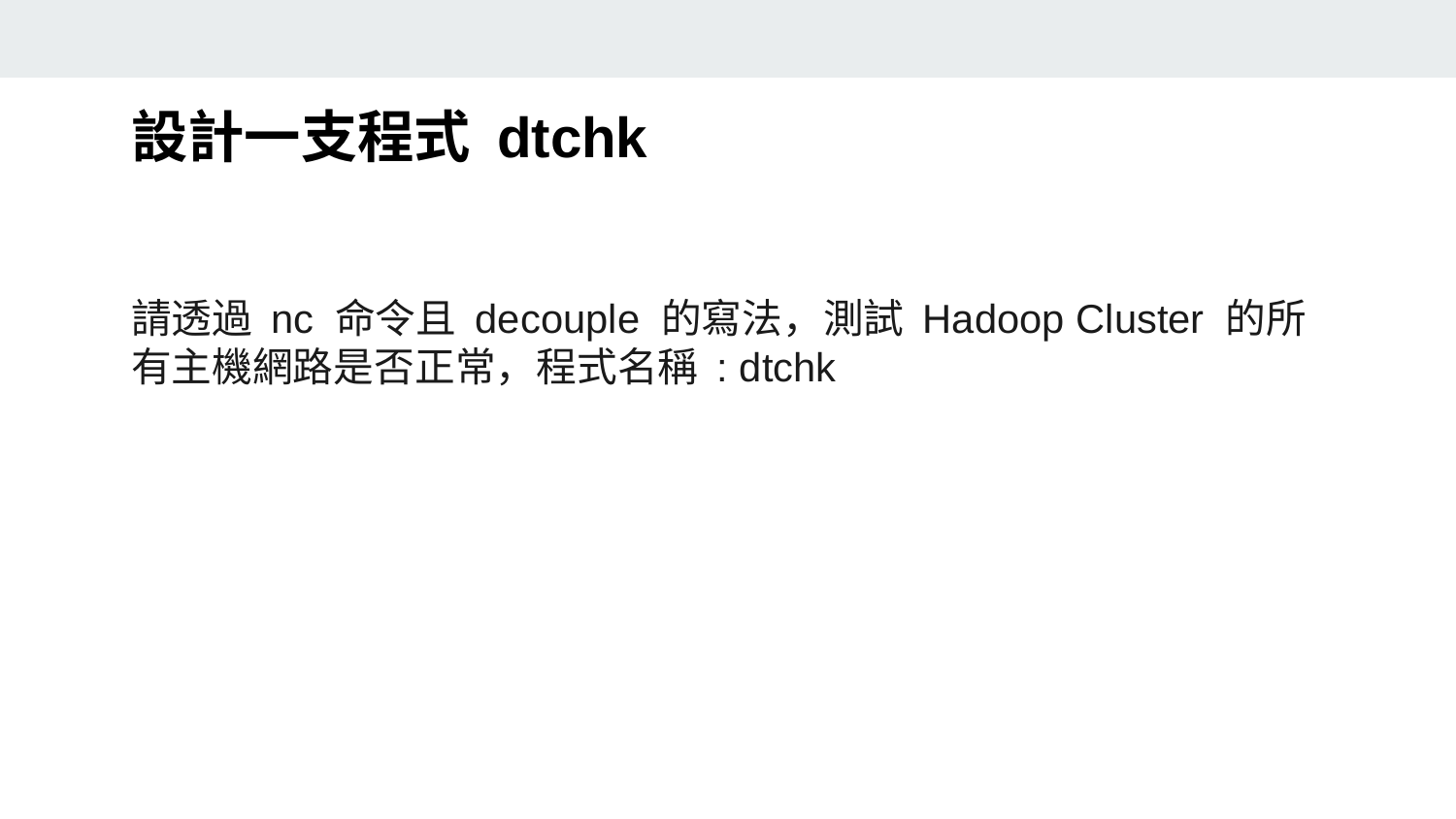

設計一支程式 dtchk

請透過 nc 命令且 decouple 的寫法，測試 Hadoop Cluster 的所有主機網路是否正常，程式名稱 : dtchk